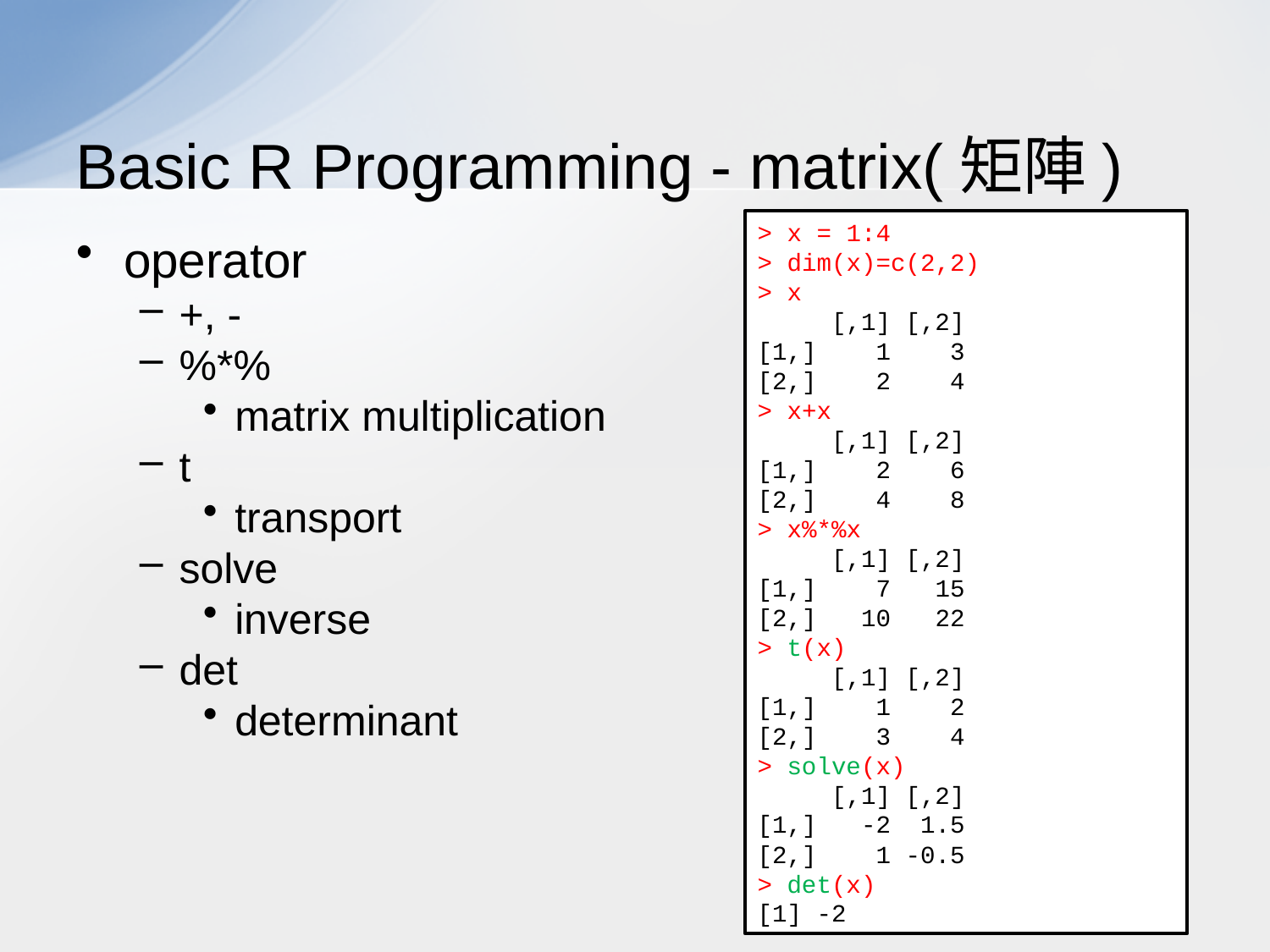

# Basic R Programming - matrix(矩陣)
> x = 1:4
> dim(x)=c(2,2)
> x
     [,1] [,2]
[1,]    1    3
[2,]    2    4
> x+x
     [,1] [,2]
[1,]    2    6
[2,]    4    8
> x%*%x
     [,1] [,2]
[1,]    7   15
[2,]   10   22
> t(x)
     [,1] [,2]
[1,]    1    2
[2,]    3    4
> solve(x)
     [,1] [,2]
[1,]   -2  1.5
[2,]    1 -0.5
> det(x)
[1] -2
operator
+, -
%*%
matrix multiplication
t
transport
solve
inverse
det
determinant
58